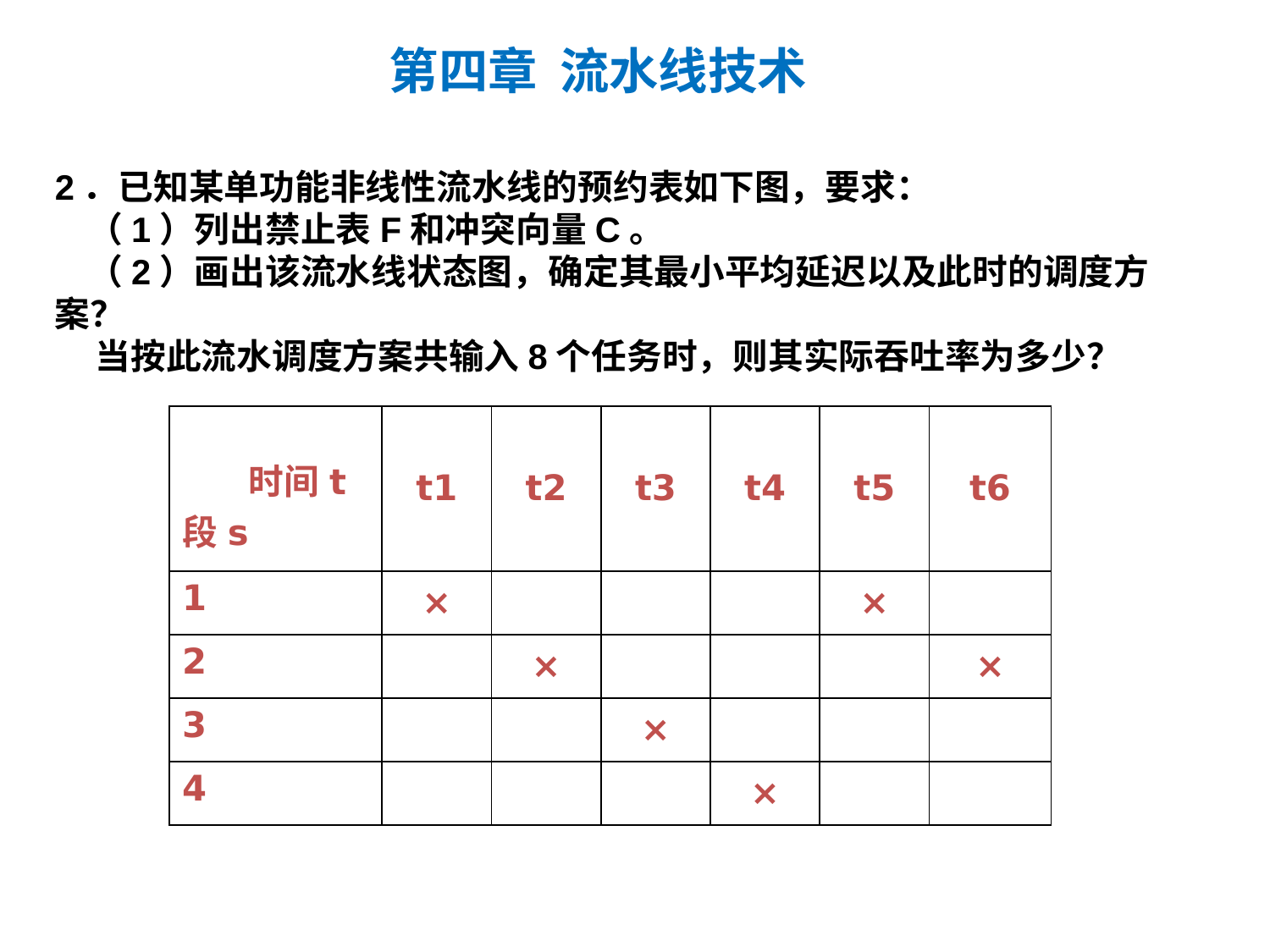

第四章  流水线技术
2．已知某单功能非线性流水线的预约表如下图，要求：
   （1）列出禁止表F和冲突向量C。
   （2）画出该流水线状态图，确定其最小平均延迟以及此时的调度方案？
    当按此流水调度方案共输入8个任务时，则其实际吞吐率为多少？

| 时间t 段s | t1 | t2 | t3 | t4 | t5 | t6 |
| --- | --- | --- | --- | --- | --- | --- |
| 1 | × |  |  |  | × |  |
| 2 |  | × |  |  |  | × |
| 3 |  |  | × |  |  |  |
| 4 |  |  |  | × |  |  |